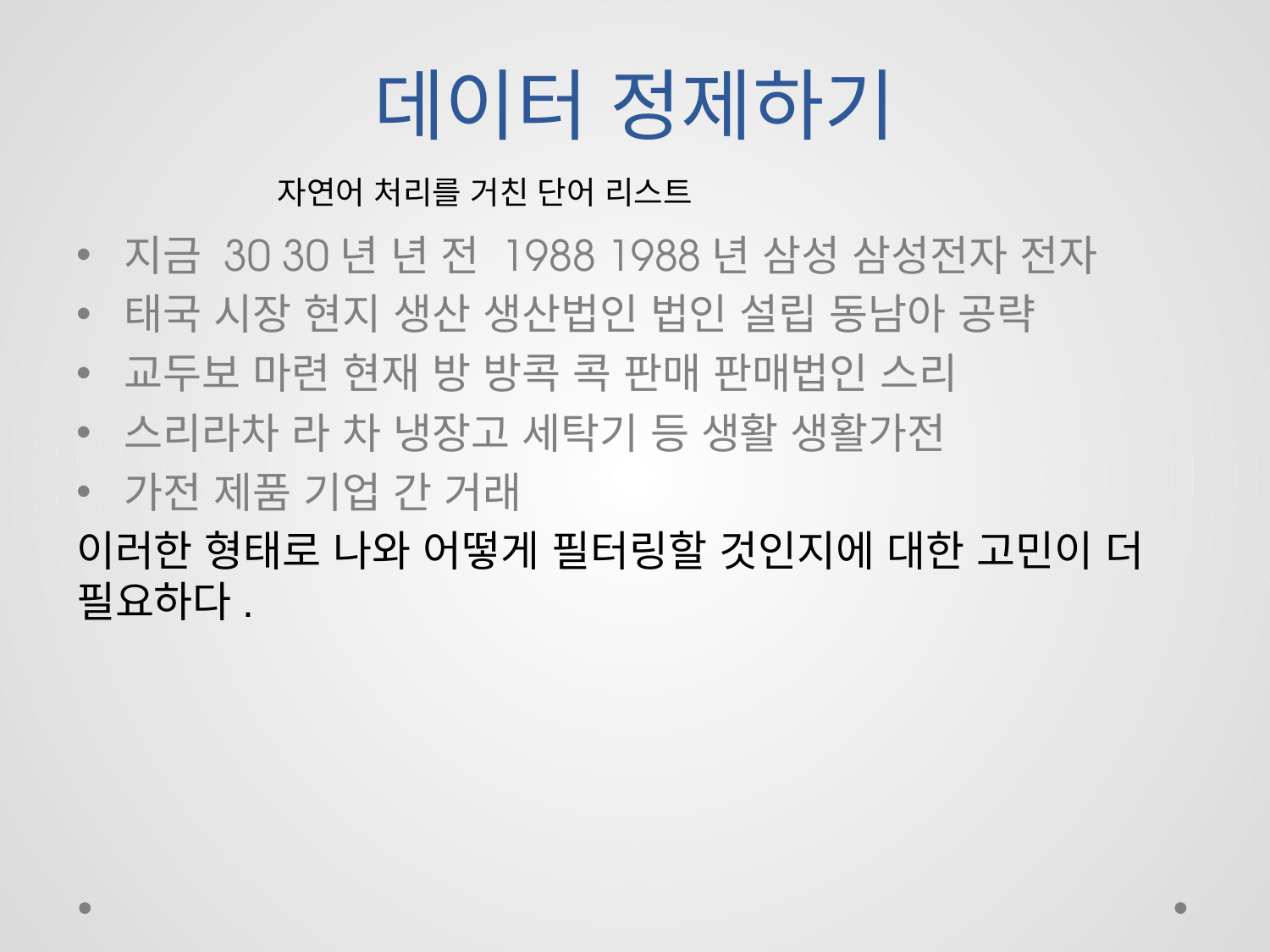

# 데이터 정제하기
자연어 처리를 거친 단어 리스트
지금 30 30년 년 전 1988 1988년 삼성 삼성전자 전자
태국 시장 현지 생산 생산법인 법인 설립 동남아 공략
교두보 마련 현재 방 방콕 콕 판매 판매법인 스리
스리라차 라 차 냉장고 세탁기 등 생활 생활가전
가전 제품 기업 간 거래
이러한 형태로 나와 어떻게 필터링할 것인지에 대한 고민이 더 필요하다.